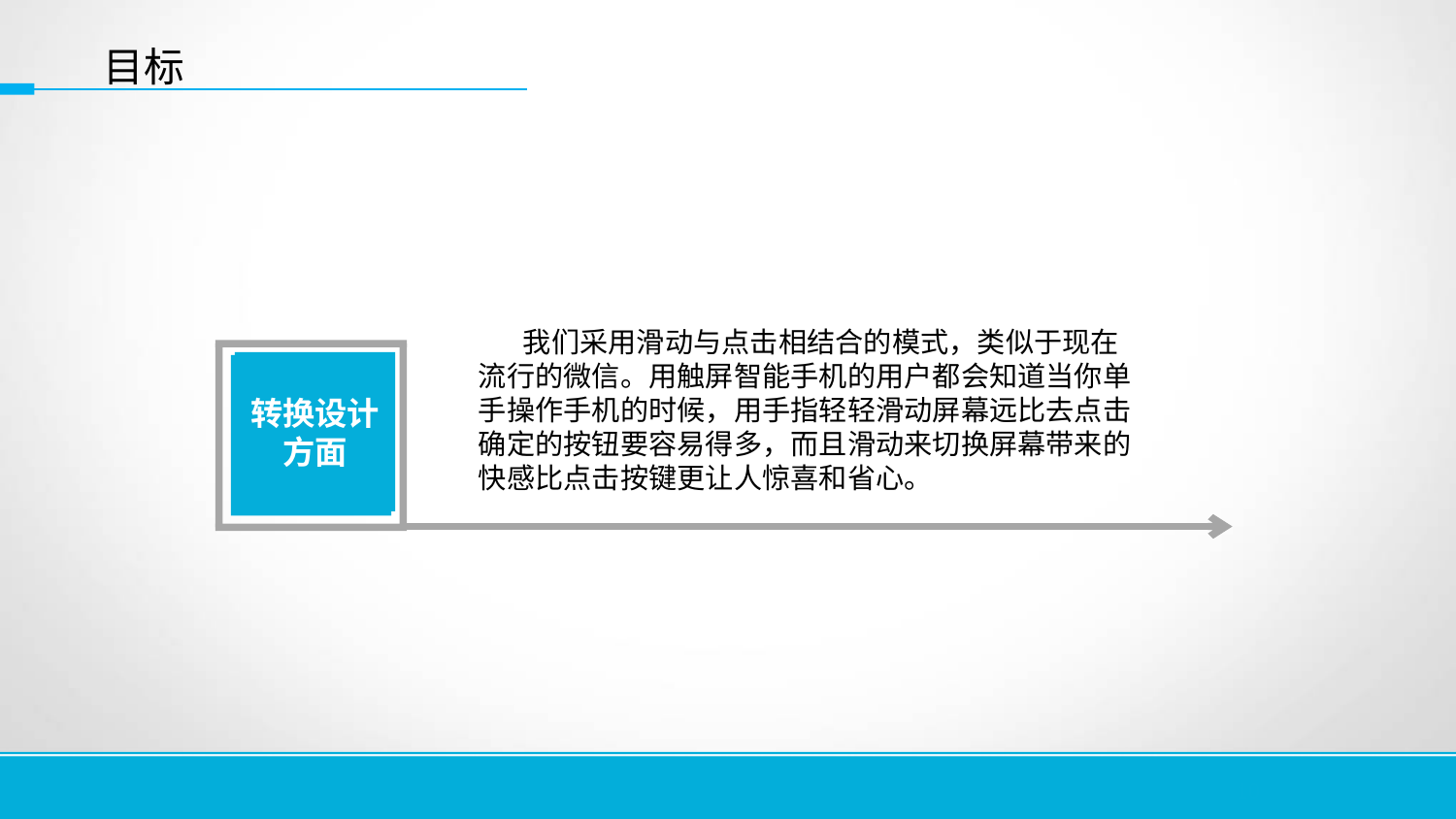

目标

      我们采用滑动与点击相结合的模式，类似于现在流行的微信。用触屏智能手机的用户都会知道当你单手操作手机的时候，用手指轻轻滑动屏幕远比去点击确定的按钮要容易得多，而且滑动来切换屏幕带来的快感比点击按键更让人惊喜和省心。

转换设计方面
页面设计方面

10